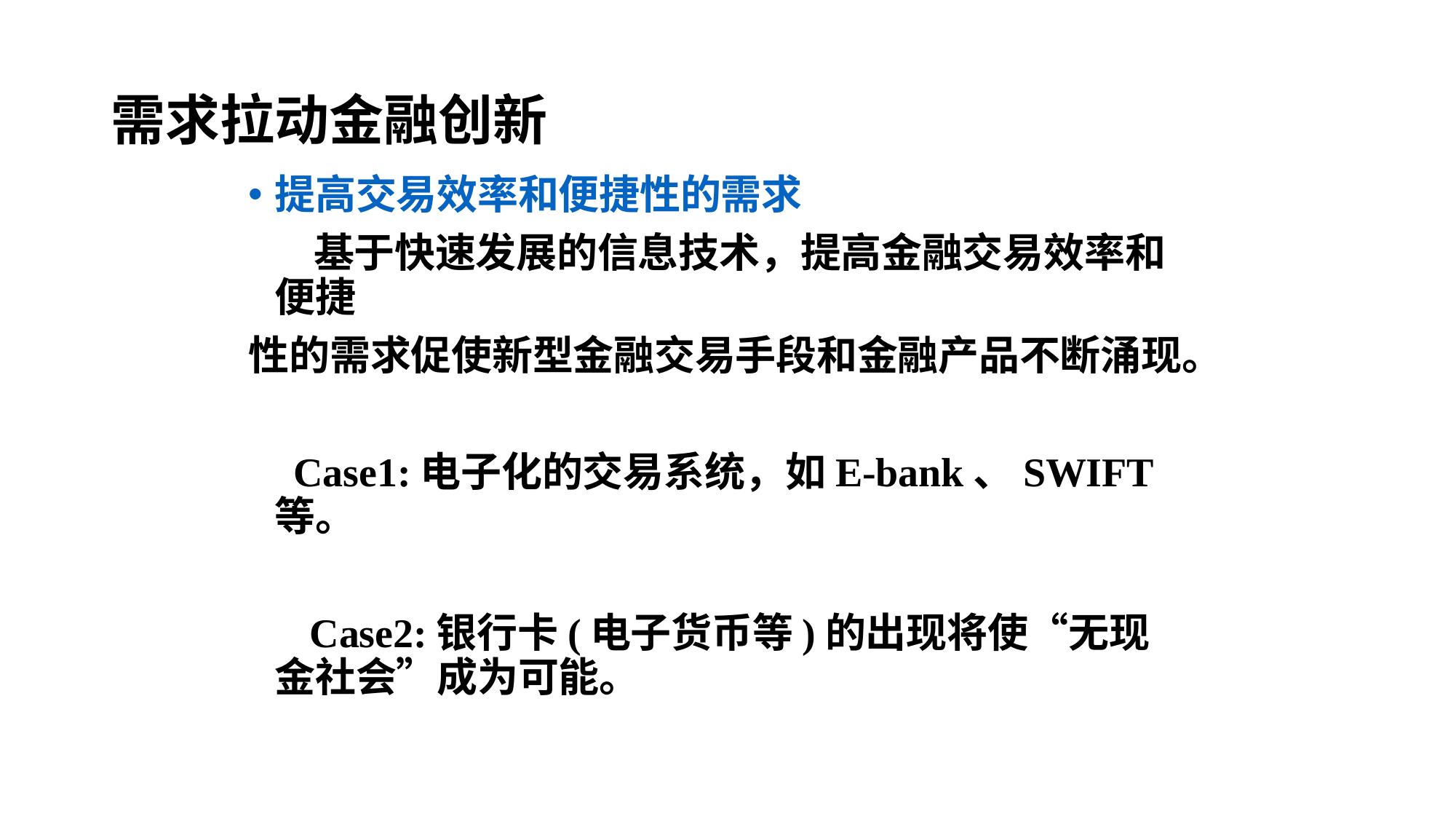

需求拉动金融创新
提高交易效率和便捷性的需求
      基于快速发展的信息技术，提高金融交易效率和便捷
性的需求促使新型金融交易手段和金融产品不断涌现。

    Case1:电子化的交易系统，如E-bank、SWIFT等。

      Case2:银行卡(电子货币等)的出现将使“无现金社会”成为可能。